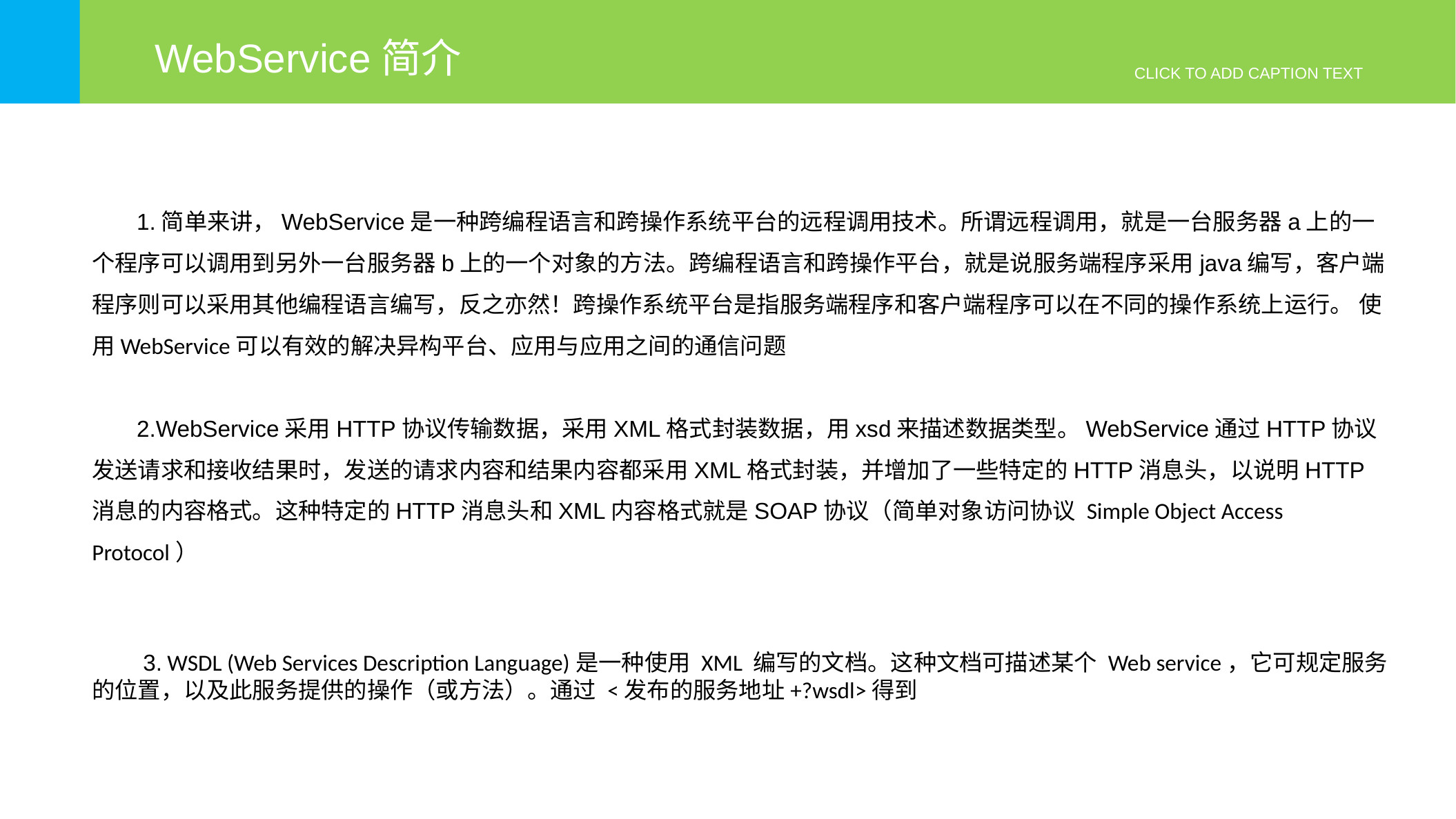

WebService简介
CLICK TO ADD CAPTION TEXT
       1.简单来讲，WebService是一种跨编程语言和跨操作系统平台的远程调用技术。所谓远程调用，就是一台服务器a上的一个程序可以调用到另外一台服务器b上的一个对象的方法。跨编程语言和跨操作平台，就是说服务端程序采用java编写，客户端程序则可以采用其他编程语言编写，反之亦然！跨操作系统平台是指服务端程序和客户端程序可以在不同的操作系统上运行。 使用WebService可以有效的解决异构平台、应用与应用之间的通信问题

       2.WebService采用HTTP协议传输数据，采用XML格式封装数据，用xsd来描述数据类型。WebService通过HTTP协议发送请求和接收结果时，发送的请求内容和结果内容都采用XML格式封装，并增加了一些特定的HTTP消息头，以说明HTTP消息的内容格式。这种特定的HTTP消息头和XML内容格式就是SOAP协议（简单对象访问协议 Simple Object Access Protocol）

        3. WSDL (Web Services Description Language)是一种使用 XML 编写的文档。这种文档可描述某个 Web service，它可规定服务的位置，以及此服务提供的操作（或方法）。通过 <发布的服务地址+?wsdl>得到